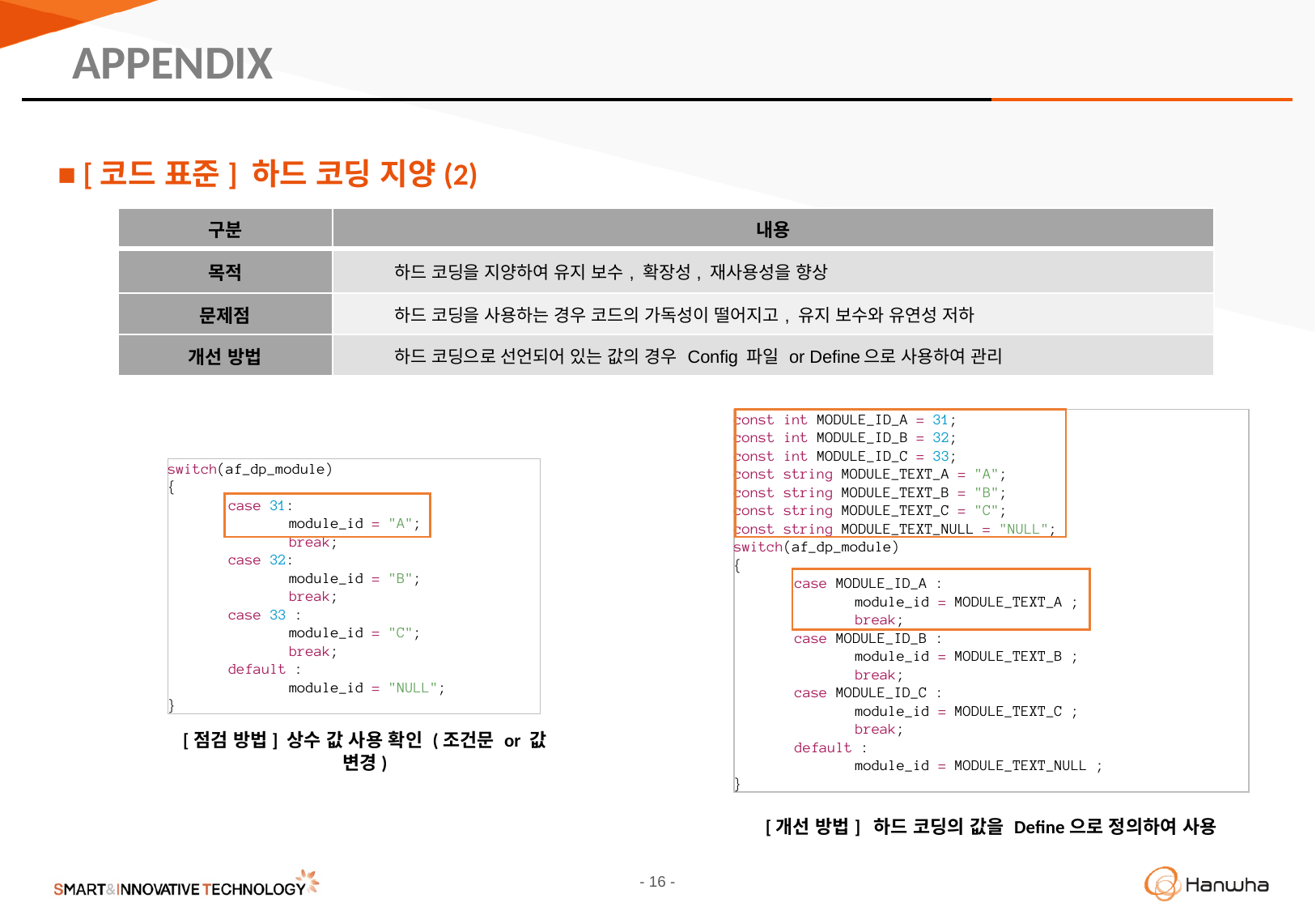

APPENDIX
■ [코드 표준] 하드 코딩 지양(2)
| 구분 | 내용 |
| --- | --- |
| 목적 | 하드 코딩을 지양하여 유지 보수, 확장성, 재사용성을 향상 |
| 문제점 | 하드 코딩을 사용하는 경우 코드의 가독성이 떨어지고, 유지 보수와 유연성 저하 |
| 개선 방법 | 하드 코딩으로 선언되어 있는 값의 경우 Config 파일 or Define으로 사용하여 관리 |
const int MODULE_ID_A = 31;
const int MODULE_ID_B = 32;
const int MODULE_ID_C = 33;
const string MODULE_TEXT_A = "A";
const string MODULE_TEXT_B = "B";
const string MODULE_TEXT_C = "C";
const string MODULE_TEXT_NULL = "NULL";
switch(af_dp_module)
{
case MODULE_ID_A :
module_id = MODULE_TEXT_A ;
break;
case MODULE_ID_B :
module_id = MODULE_TEXT_B ;
break;
case MODULE_ID_C :
module_id = MODULE_TEXT_C ;
break;
default :
module_id = MODULE_TEXT_NULL ;
}

switch(af_dp_module)
{
case 31:
module_id = "A";
break;
case 32:
module_id = "B";
break;
case 33 :
module_id = "C";
break;
default :
module_id = "NULL";
}

[점검 방법] 상수 값 사용 확인 (조건문 or 값 변경)
[개선 방법]  하드 코딩의 값을 Define으로 정의하여 사용